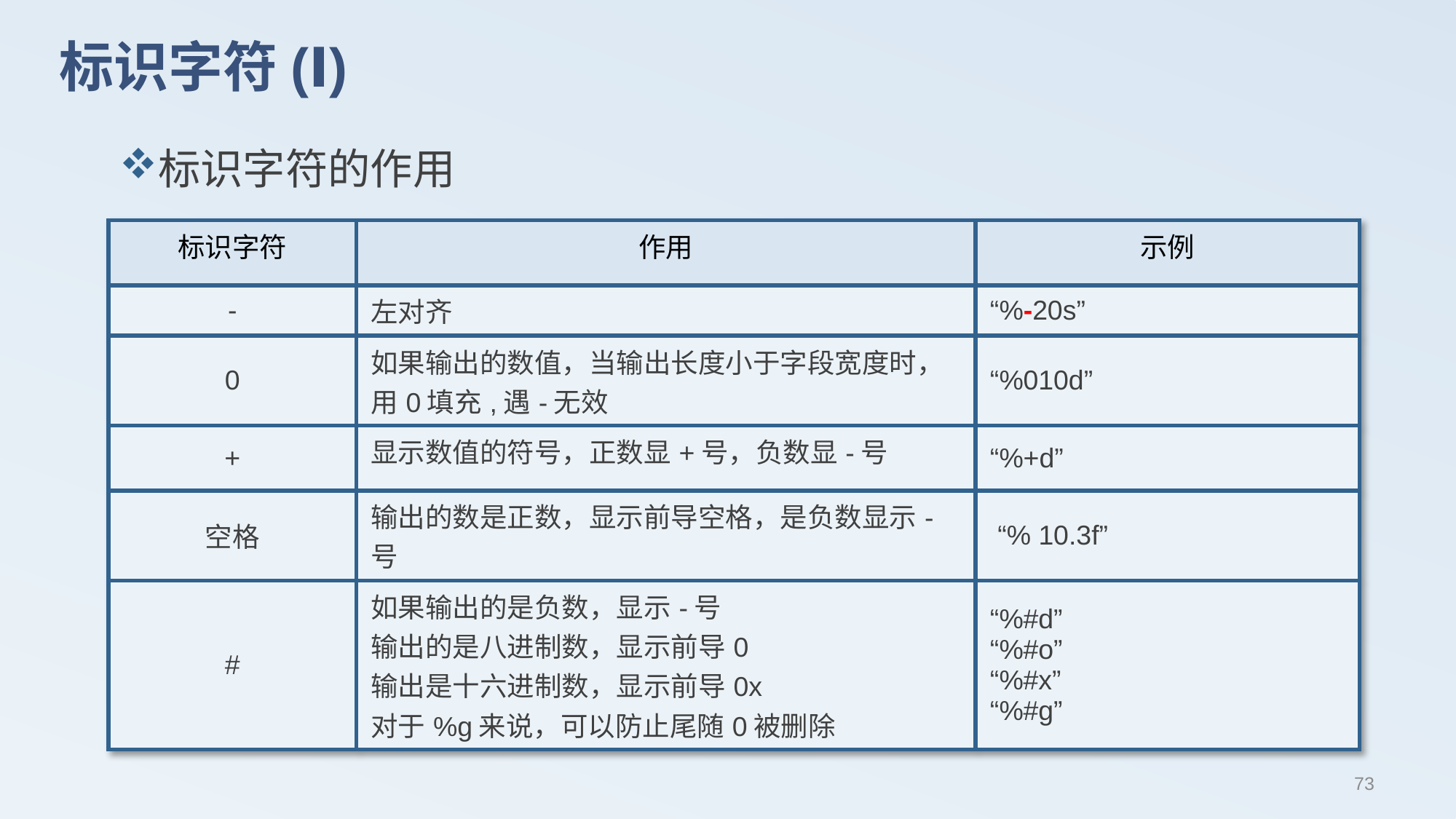

# 标识字符(Ⅰ)
标识字符的作用
| 标识字符 | 作用 | 示例 |
| --- | --- | --- |
| - | 左对齐 | “%-20s” |
| 0 | 如果输出的数值，当输出长度小于字段宽度时，用0填充,遇-无效 | “%010d” |
| + | 显示数值的符号，正数显+号，负数显-号 | “%+d” |
| 空格 | 输出的数是正数，显示前导空格，是负数显示-号 | “% 10.3f” |
| # | 如果输出的是负数，显示-号 输出的是八进制数，显示前导0 输出是十六进制数，显示前导0x 对于%g来说，可以防止尾随0被删除 | “%#d” “%#o” “%#x” “%#g” |